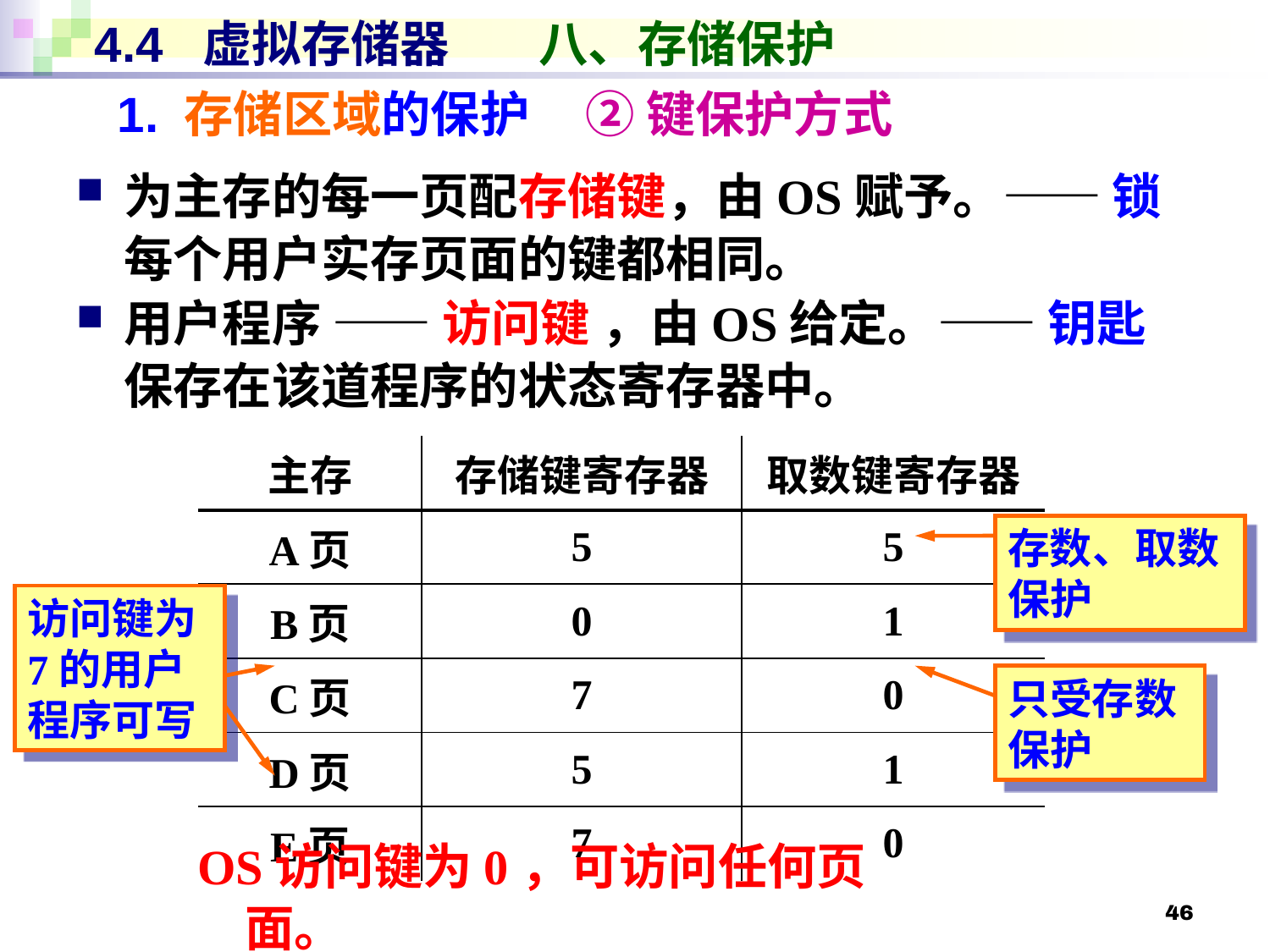

# 4.4  虚拟存储器        八、存储保护
1. 存储区域的保护     ② 键保护方式
为主存的每一页配存储键，由OS赋予。—— 锁
每个用户实存页面的键都相同。
用户程序 —— 访问键 ，由OS给定。—— 钥匙
保存在该道程序的状态寄存器中。
| 主存 | 存储键寄存器 | 取数键寄存器 |
| --- | --- | --- |
| A页 | 5 | 5 |
| B页 | 0 | 1 |
| C页 | 7 | 0 |
| D页 | 5 | 1 |
| E页 | 7 | 0 |
存数、取数保护

访问键为7的用户程序可写

只受存数保护

OS访问键为0，可访问任何页面。
46